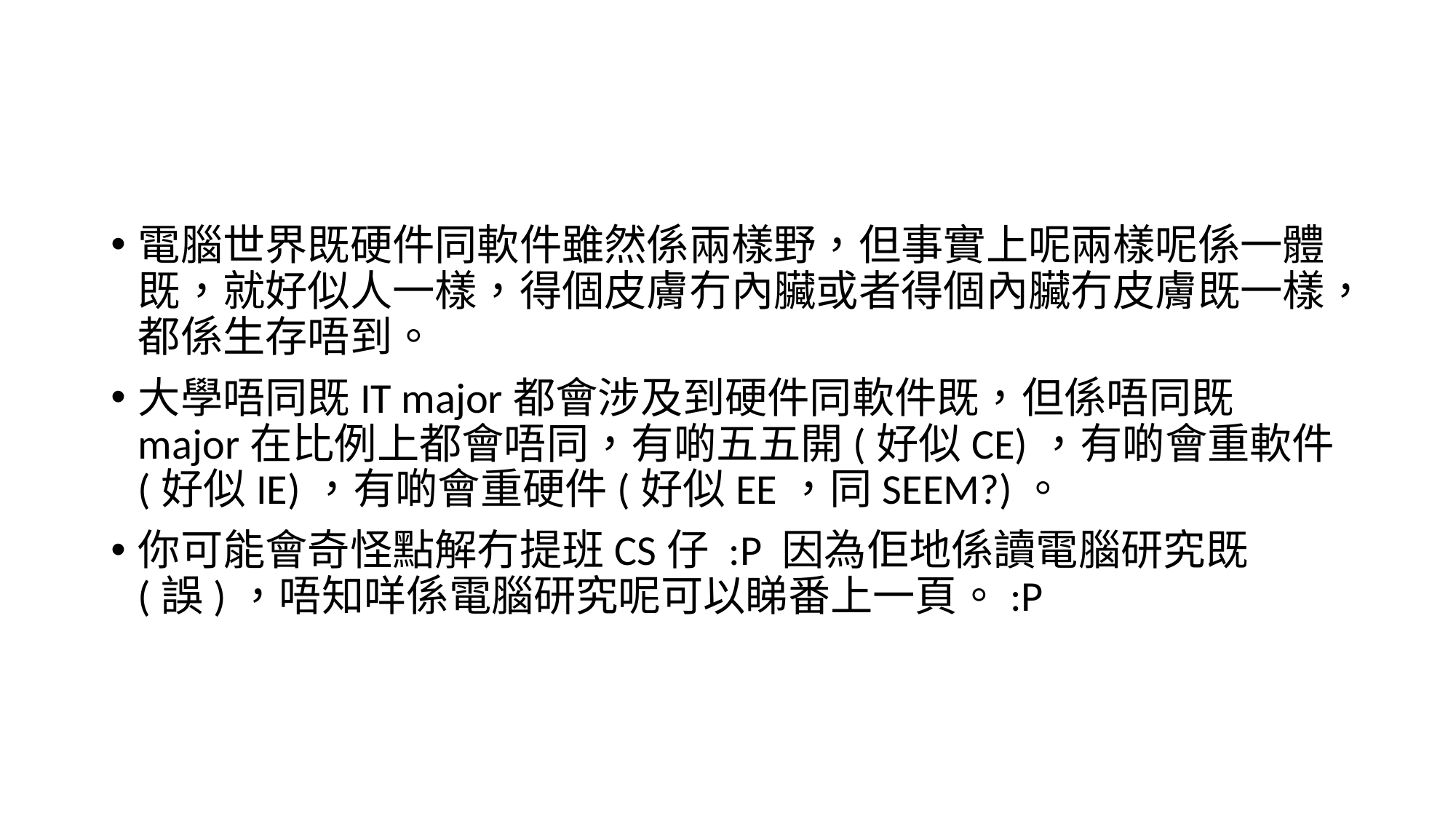

#
電腦世界既硬件同軟件雖然係兩樣野，但事實上呢兩樣呢係一體既，就好似人一樣，得個皮膚冇內臟或者得個內臟冇皮膚既一樣，都係生存唔到。
大學唔同既IT major都會涉及到硬件同軟件既，但係唔同既major在比例上都會唔同，有啲五五開(好似CE)，有啲會重軟件(好似IE)，有啲會重硬件(好似EE，同SEEM?)。
你可能會奇怪點解冇提班CS仔 :P 因為佢地係讀電腦研究既(誤)，唔知咩係電腦研究呢可以睇番上一頁。:P